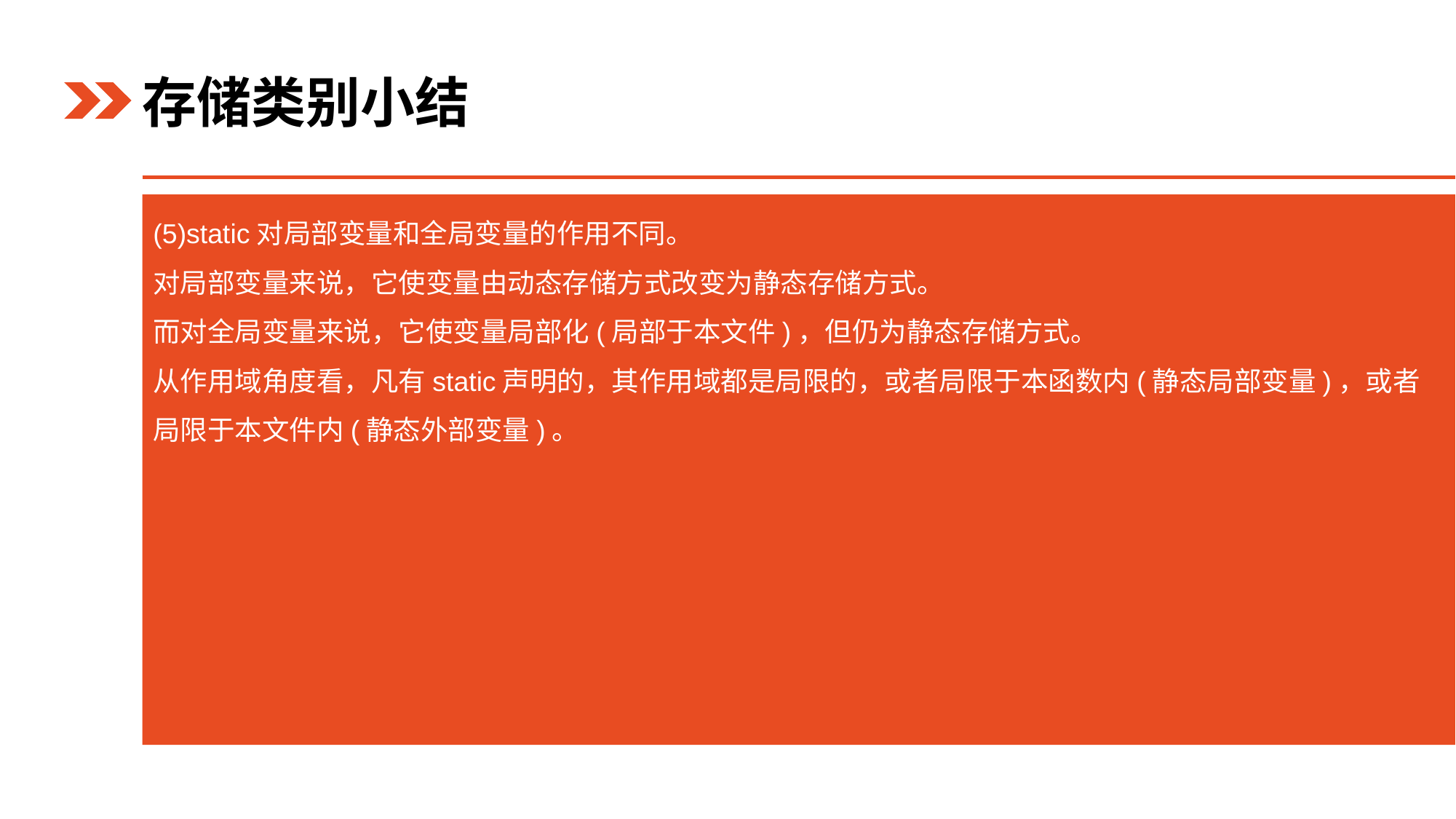

存储类别小结

(5)static对局部变量和全局变量的作用不同。
对局部变量来说，它使变量由动态存储方式改变为静态存储方式。
而对全局变量来说，它使变量局部化(局部于本文件)，但仍为静态存储方式。
从作用域角度看，凡有static声明的，其作用域都是局限的，或者局限于本函数内(静态局部变量)，或者局限于本文件内(静态外部变量)。